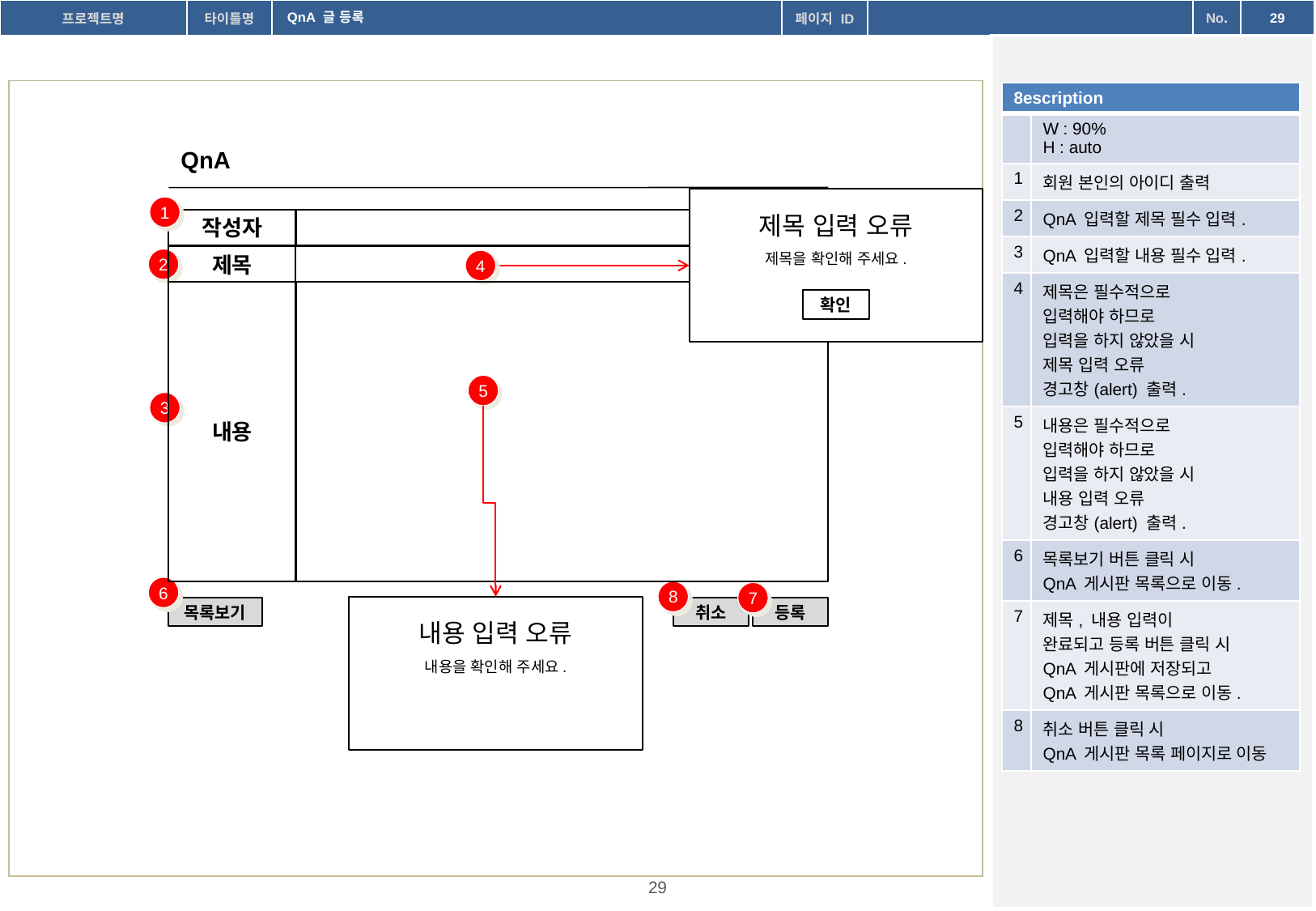

QnA 글 등록

| 8escription |  |
| --- | --- |
|  | W : 90% H : auto |
| 1 | 회원 본인의 아이디 출력 |
| 2 | QnA 입력할 제목 필수 입력. |
| 3 | QnA 입력할 내용 필수 입력. |
| 4 | 제목은 필수적으로 입력해야 하므로 입력을 하지 않았을 시 제목 입력 오류 경고창(alert) 출력. |
| 5 | 내용은 필수적으로 입력해야 하므로 입력을 하지 않았을 시 내용 입력 오류 경고창(alert) 출력. |
| 6 | 목록보기 버튼 클릭 시 QnA 게시판 목록으로 이동. |
| 7 | 제목, 내용 입력이 완료되고 등록 버튼 클릭 시 QnA 게시판에 저장되고 QnA 게시판 목록으로 이동. |
| 8 | 취소 버튼 클릭 시 QnA 게시판 목록 페이지로 이동 |
QnA
작성자

제목

내용

제목 입력 오류
제목을 확인해 주세요.
확인
1
2
4
5
3
6
8
7
내용 입력 오류
내용을 확인해 주세요.
목록보기
취소
등록